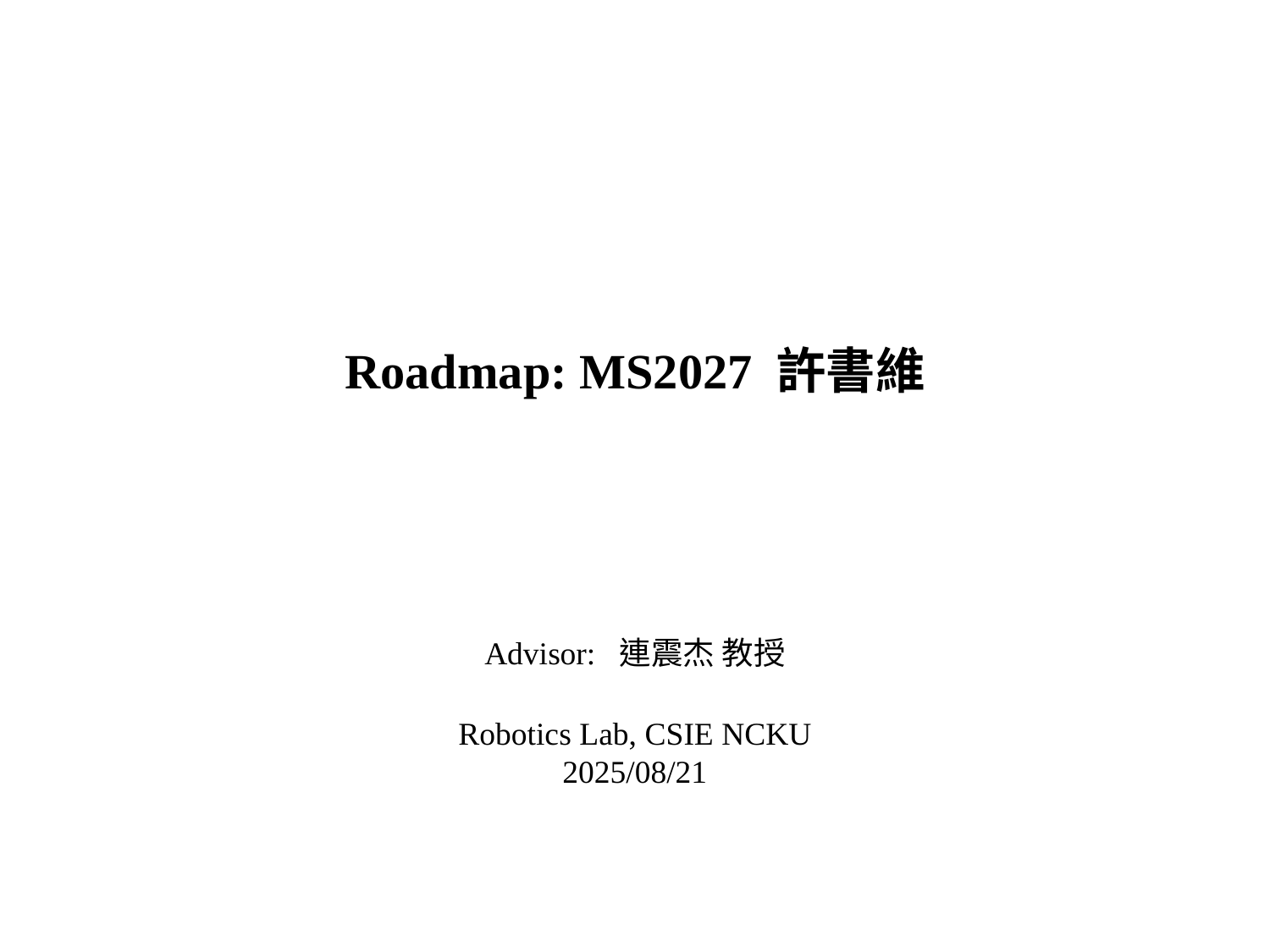

# Roadmap: MS2027 許書維
Advisor:  連震杰 教授
Robotics Lab, CSIE NCKU
2025/08/21